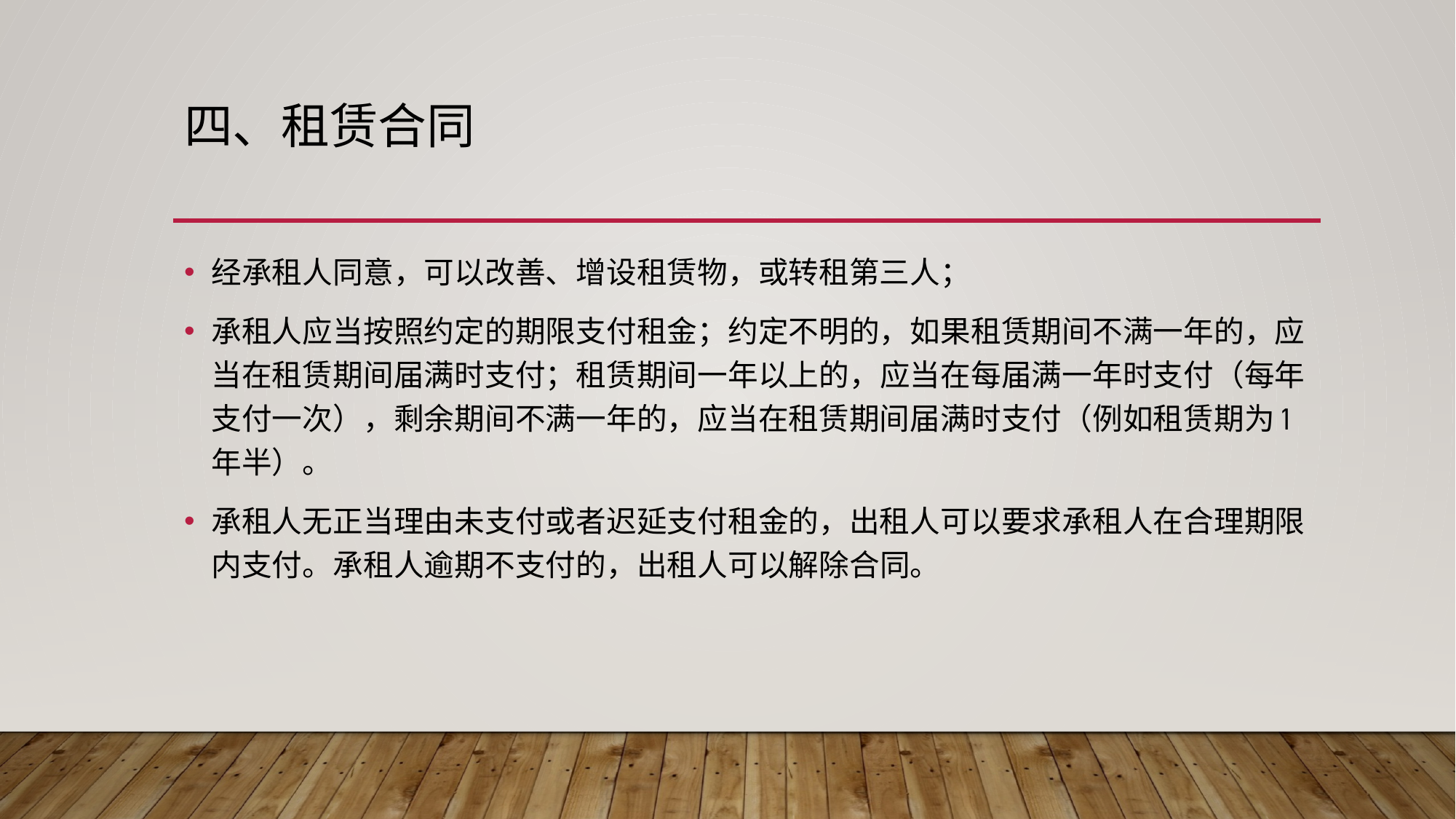

# 四、租赁合同
经承租人同意，可以改善、增设租赁物，或转租第三人；
承租人应当按照约定的期限支付租金；约定不明的，如果租赁期间不满一年的，应当在租赁期间届满时支付；租赁期间一年以上的，应当在每届满一年时支付（每年支付一次），剩余期间不满一年的，应当在租赁期间届满时支付（例如租赁期为1年半）。
承租人无正当理由未支付或者迟延支付租金的，出租人可以要求承租人在合理期限内支付。承租人逾期不支付的，出租人可以解除合同。